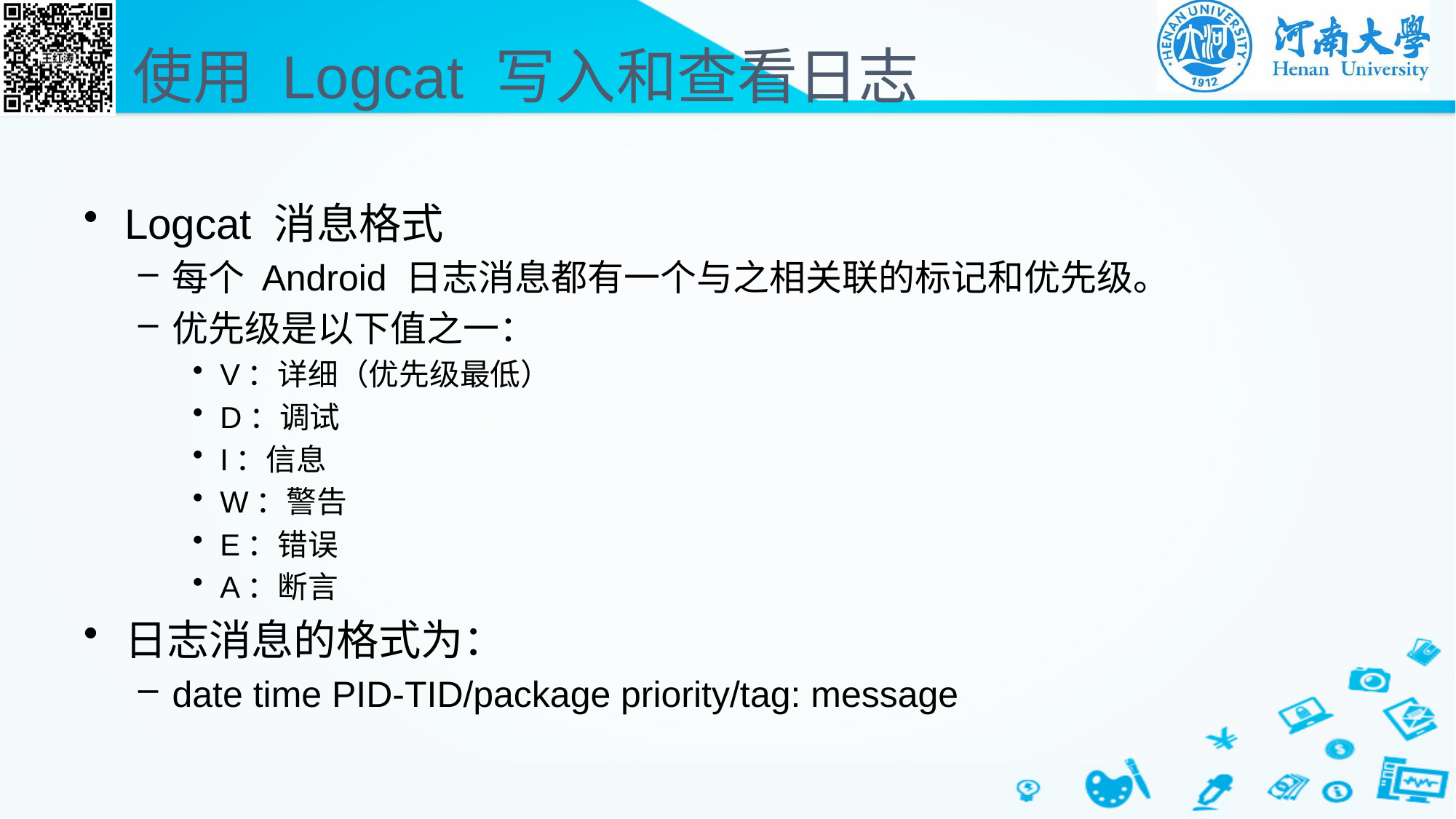

# 使用 Logcat 写入和查看日志
Logcat 消息格式
每个 Android 日志消息都有一个与之相关联的标记和优先级。
优先级是以下值之一：
V：详细（优先级最低）
D：调试
I：信息
W：警告
E：错误
A：断言
日志消息的格式为：
date time PID-TID/package priority/tag: message